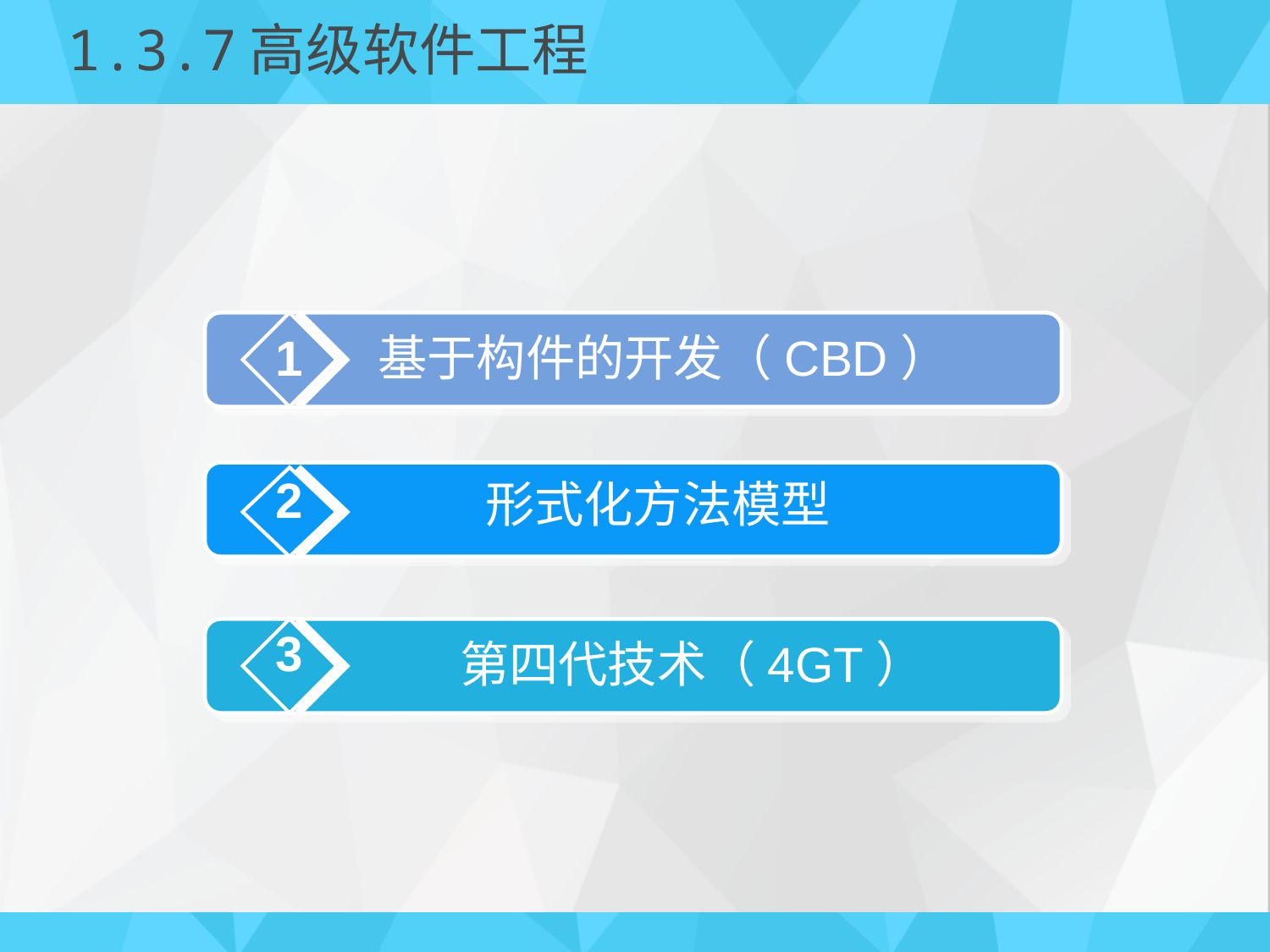

# 1.3.7高级软件工程

1
基于构件的开发（CBD）

2

形式化方法模型

3

第四代技术（4GT）